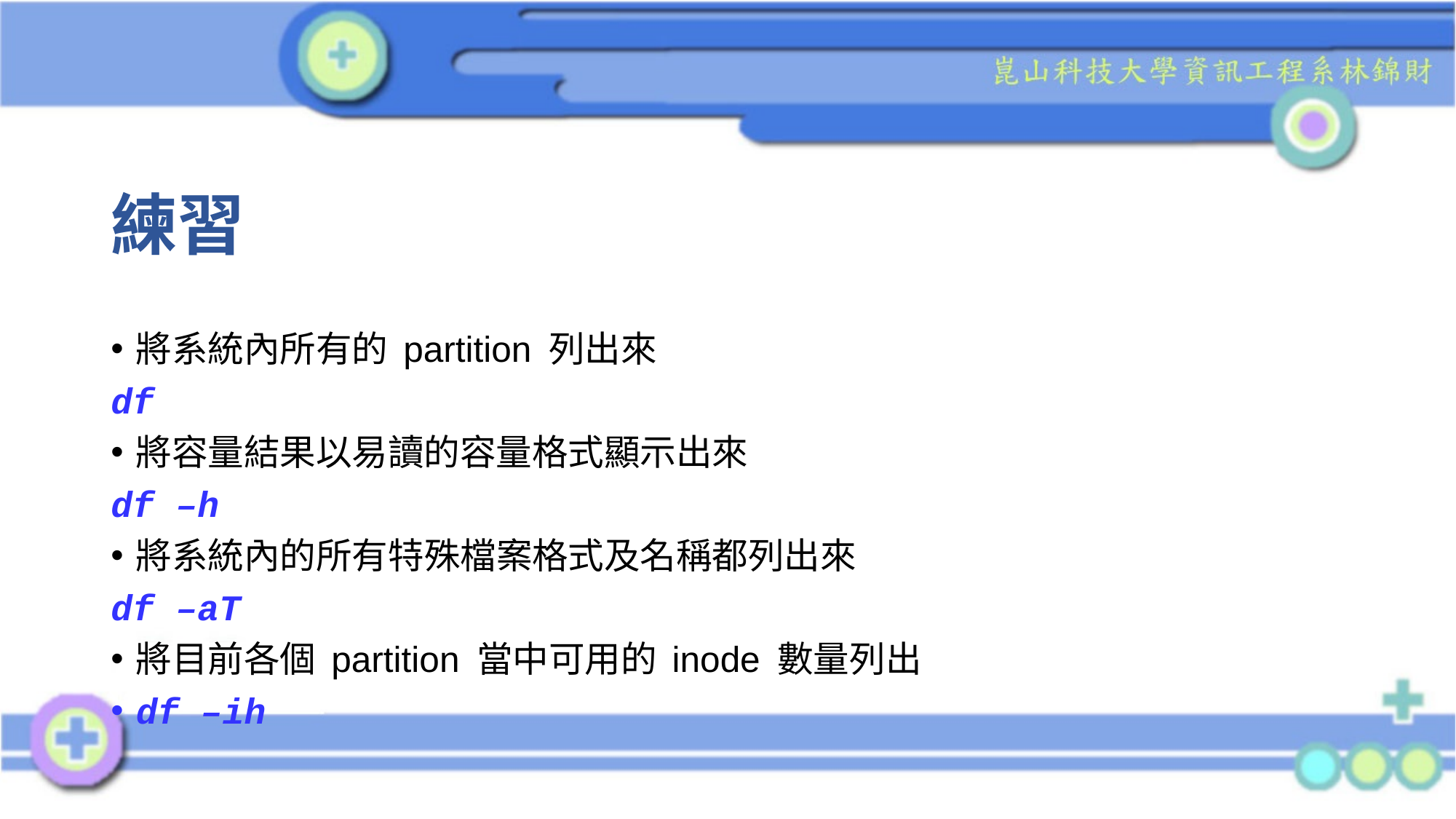

# 練習
將系統內所有的 partition 列出來
df
將容量結果以易讀的容量格式顯示出來
df –h
將系統內的所有特殊檔案格式及名稱都列出來
df –aT
將目前各個 partition 當中可用的 inode 數量列出
df –ih